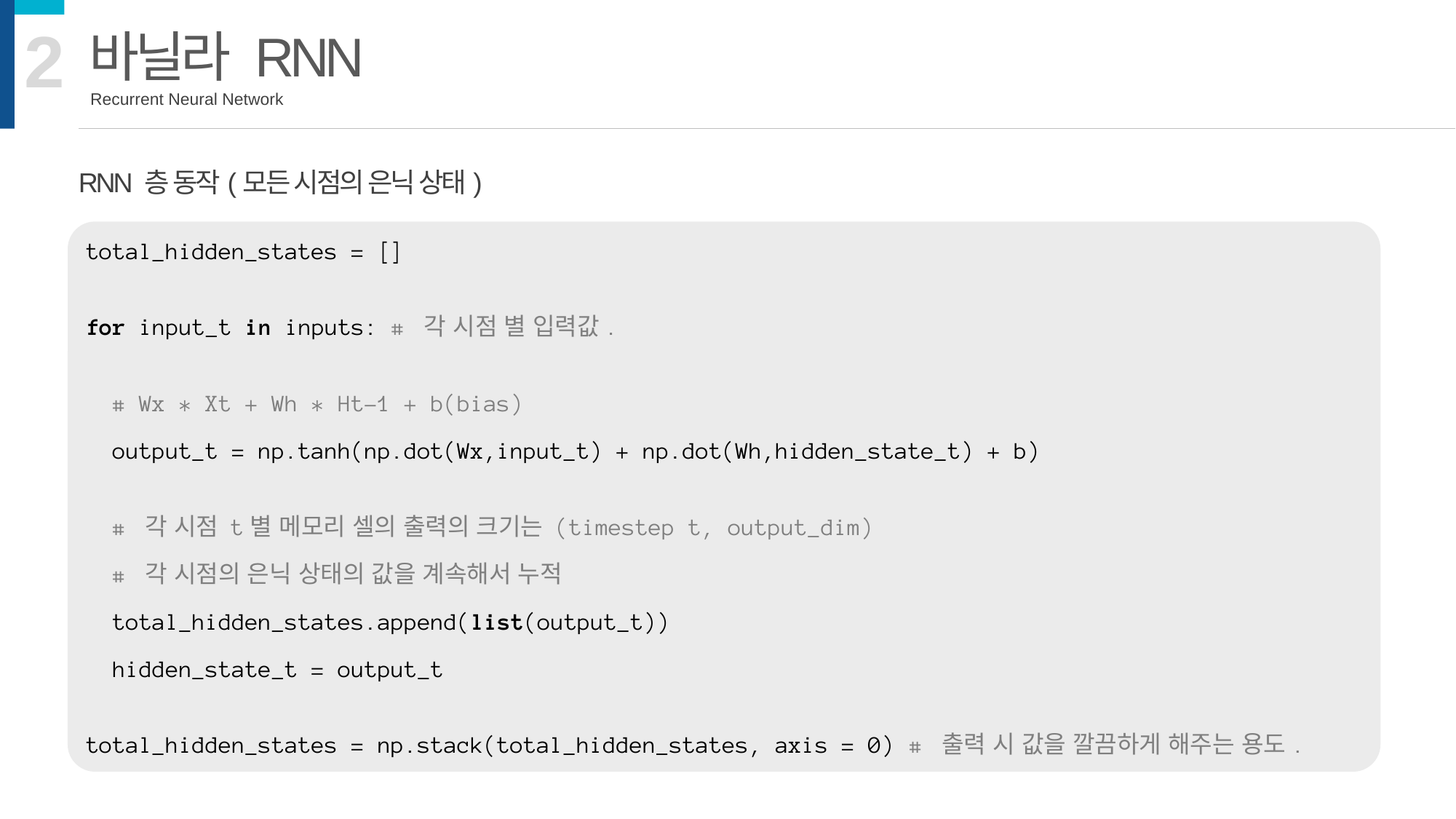

2
바닐라 RNN
Recurrent Neural Network
RNN 층 동작(모든 시점의 은닉 상태)
total_hidden_states = []
for input_t in inputs: # 각 시점 별 입력값.
  # Wx * Xt + Wh * Ht-1 + b(bias)
  output_t = np.tanh(np.dot(Wx,input_t) + np.dot(Wh,hidden_state_t) + b)
  # 각 시점 t별 메모리 셀의 출력의 크기는 (timestep t, output_dim)
  # 각 시점의 은닉 상태의 값을 계속해서 누적
  total_hidden_states.append(list(output_t))
  hidden_state_t = output_t
total_hidden_states = np.stack(total_hidden_states, axis = 0) # 출력 시 값을 깔끔하게 해주는 용도.